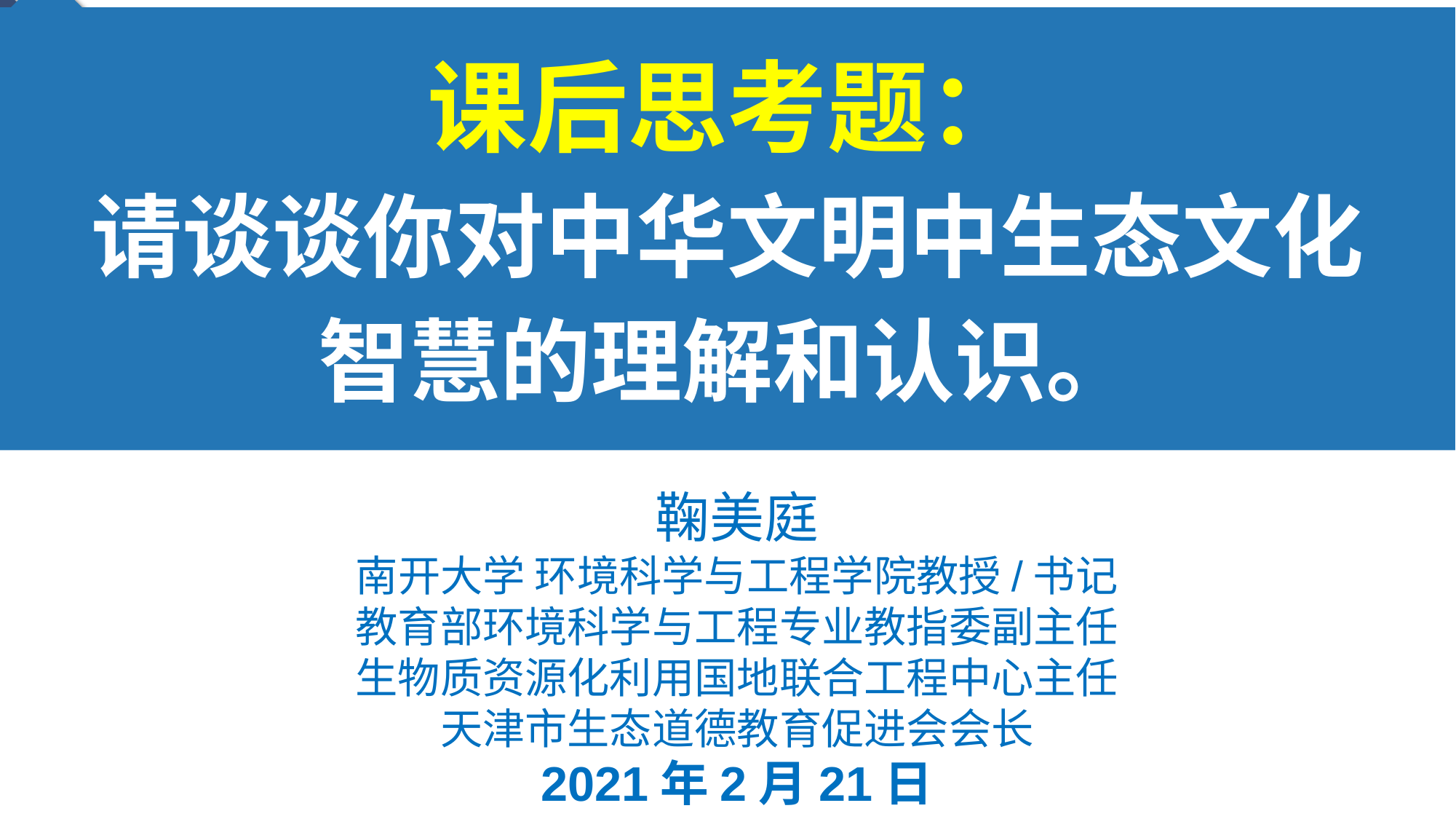

课后思考题：
请谈谈你对中华文明中生态文化
智慧的理解和认识。
鞠美庭
南开大学 环境科学与工程学院教授/书记
教育部环境科学与工程专业教指委副主任
生物质资源化利用国地联合工程中心主任
天津市生态道德教育促进会会长
2021年2月21日